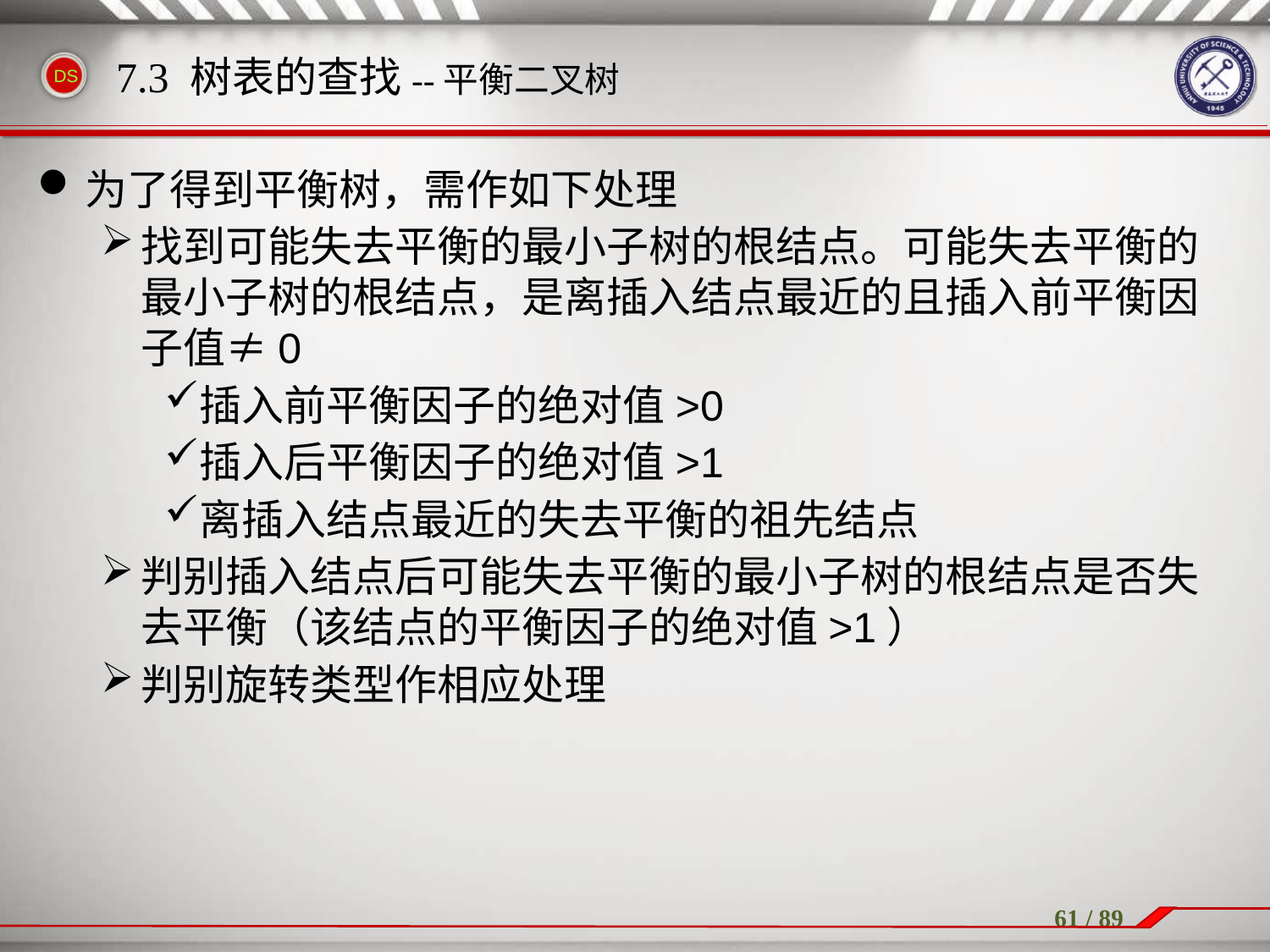

为了得到平衡树，需作如下处理
找到可能失去平衡的最小子树的根结点。可能失去平衡的最小子树的根结点，是离插入结点最近的且插入前平衡因子值≠0
插入前平衡因子的绝对值>0
插入后平衡因子的绝对值>1
离插入结点最近的失去平衡的祖先结点
判别插入结点后可能失去平衡的最小子树的根结点是否失去平衡（该结点的平衡因子的绝对值>1）
判别旋转类型作相应处理

7.3 树表的查找--平衡二叉树